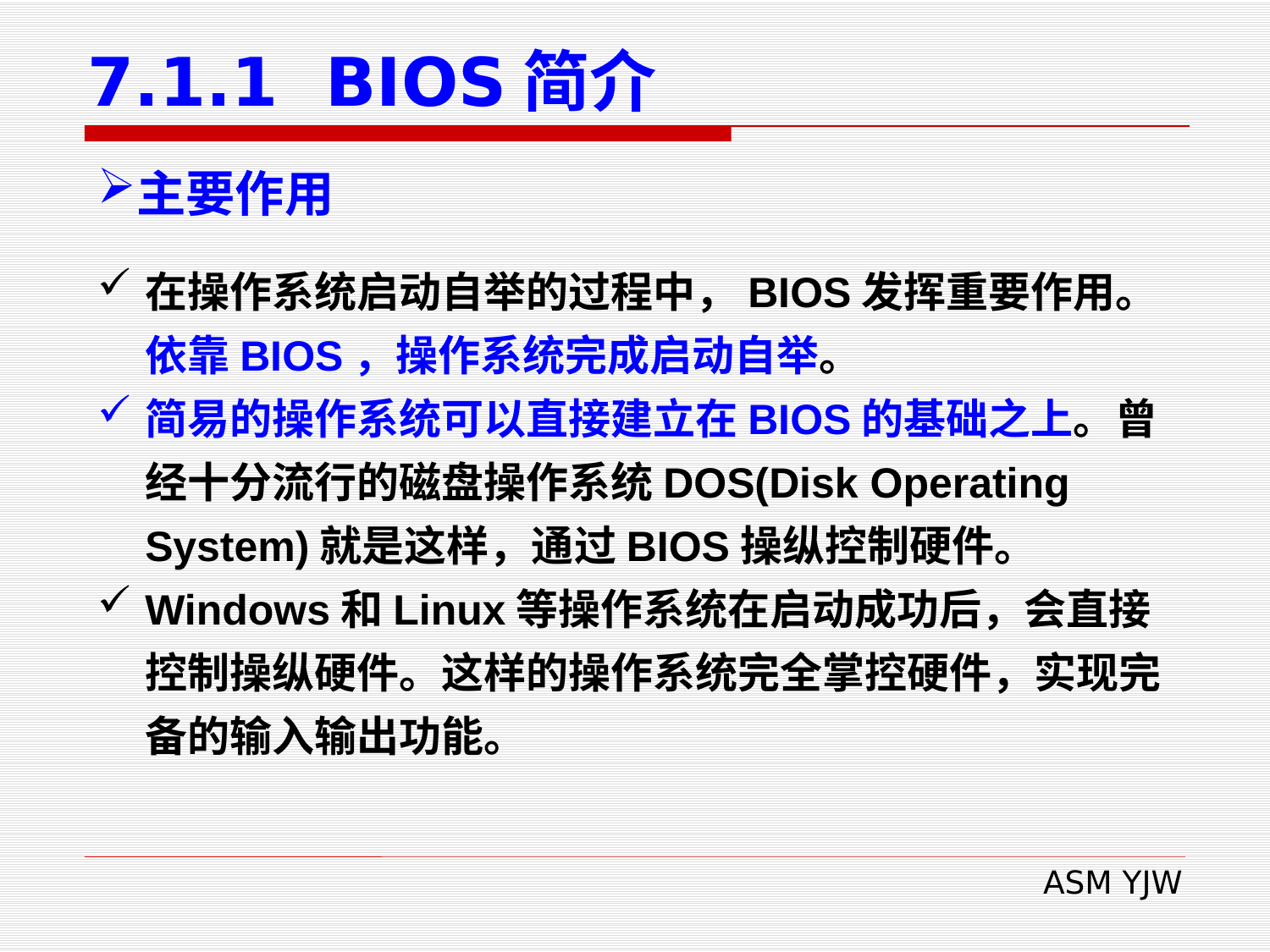

# 7.1.1  BIOS简介
主要作用
在操作系统启动自举的过程中，BIOS发挥重要作用。依靠BIOS，操作系统完成启动自举。
简易的操作系统可以直接建立在BIOS的基础之上。曾经十分流行的磁盘操作系统DOS(Disk Operating System)就是这样，通过BIOS操纵控制硬件。
Windows和Linux等操作系统在启动成功后，会直接控制操纵硬件。这样的操作系统完全掌控硬件，实现完备的输入输出功能。